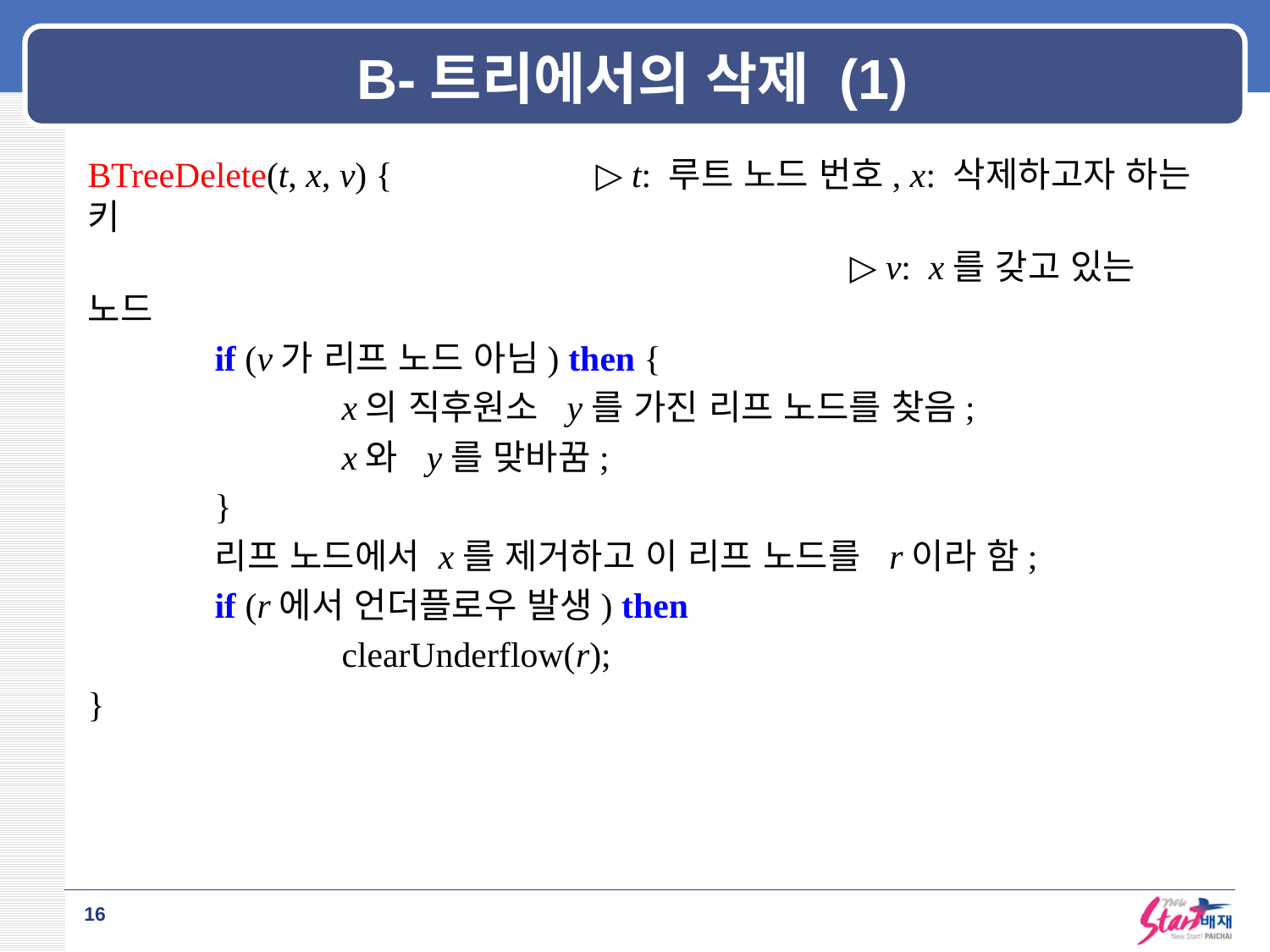

# B-트리에서의 삭제 (1)
BTreeDelete(t, x, v) {		▷ t: 루트 노드 번호, x: 삭제하고자 하는 키
						▷ v:  x를 갖고 있는 노드
	if (v가 리프 노드 아님) then {
		x의 직후원소  y를 가진 리프 노드를 찾음;
		x와  y를 맞바꿈;
	}
	리프 노드에서 x를 제거하고 이 리프 노드를  r이라 함;
	if (r에서 언더플로우 발생) then
		clearUnderflow(r);
}
16